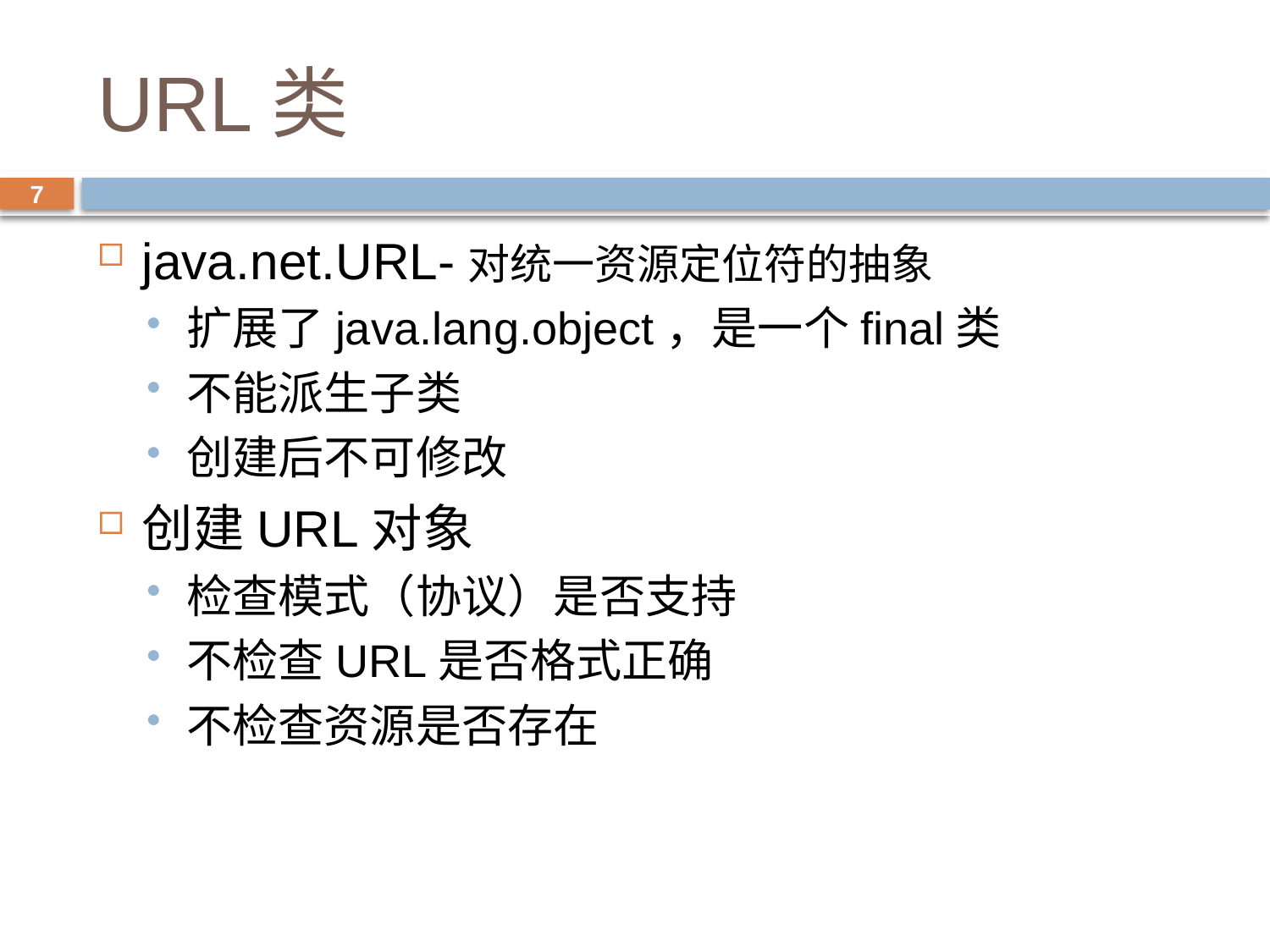

# URL类
7
java.net.URL-对统一资源定位符的抽象
扩展了java.lang.object，是一个final类
不能派生子类
创建后不可修改
创建URL对象
检查模式（协议）是否支持
不检查URL是否格式正确
不检查资源是否存在